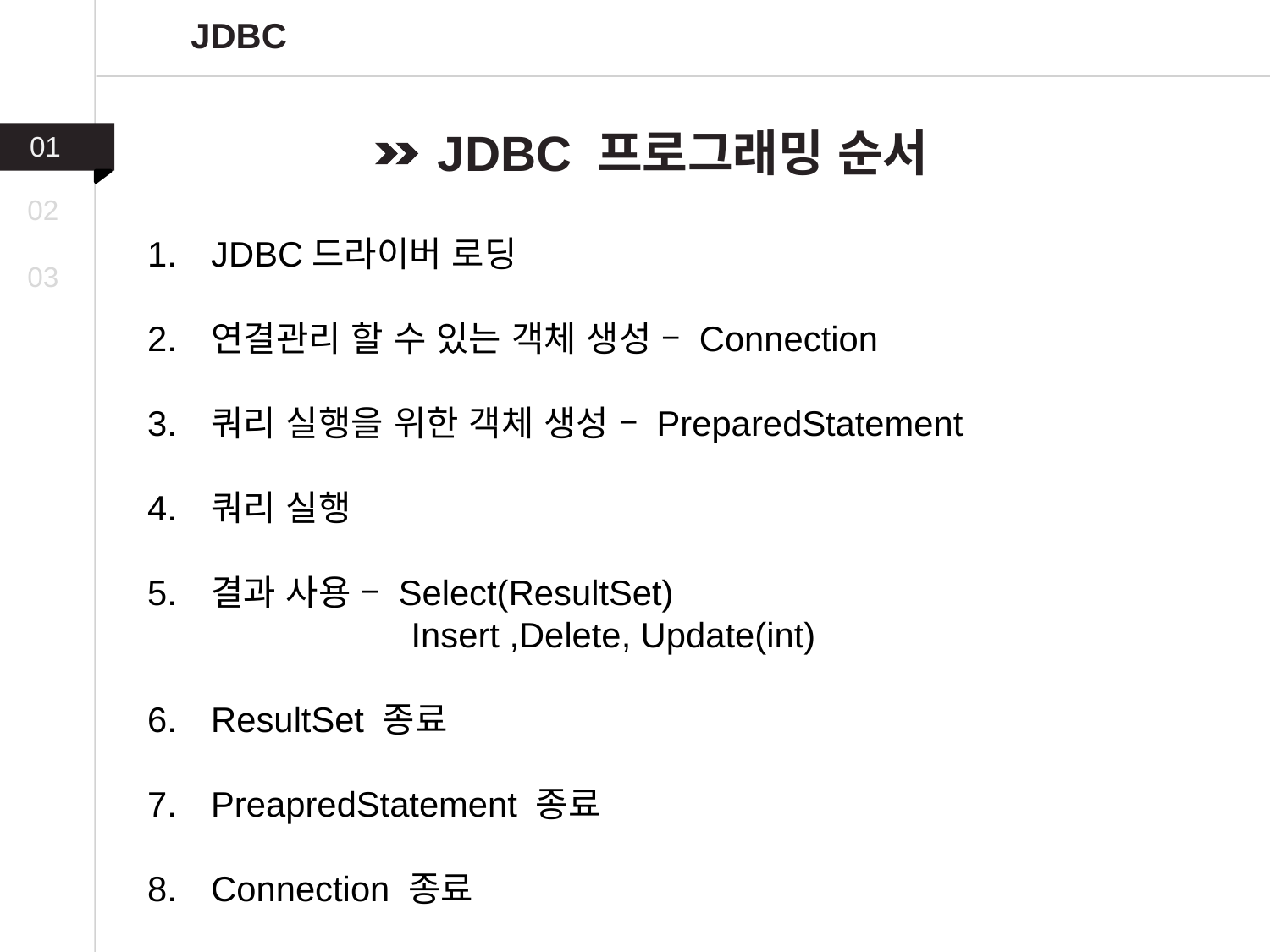

JDBC
  JDBC 프로그래밍 순서
01

02
JDBC드라이버 로딩

연결관리 할 수 있는 객체 생성 – Connection

쿼리 실행을 위한 객체 생성 – PreparedStatement

쿼리 실행

결과 사용 – Select(ResultSet)
	 Insert ,Delete, Update(int)

ResultSet 종료

PreapredStatement 종료

Connection 종료

03